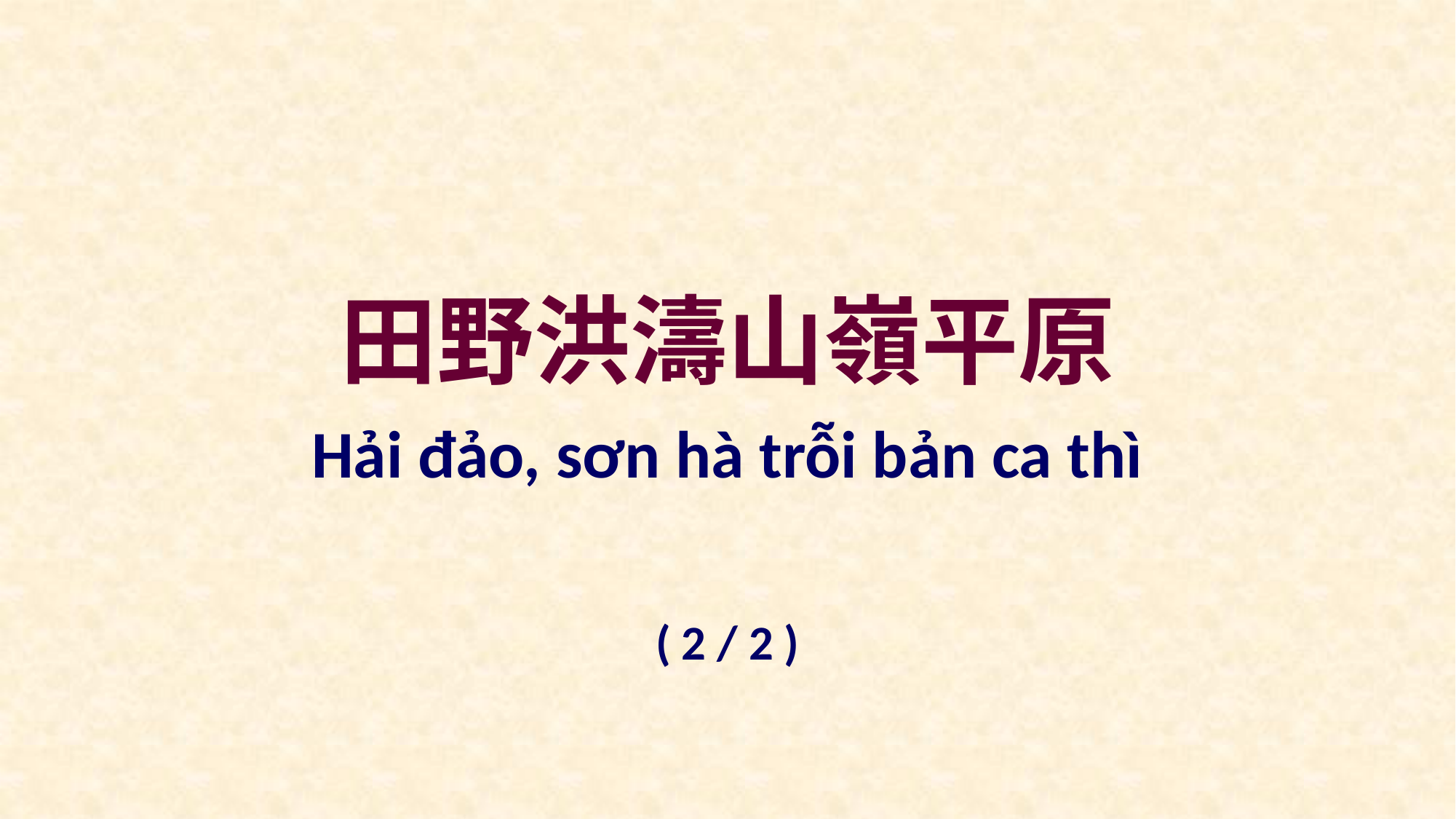

田野洪濤山嶺平原
Hải đảo, sơn hà trỗi bản ca thì
( 2 / 2 )